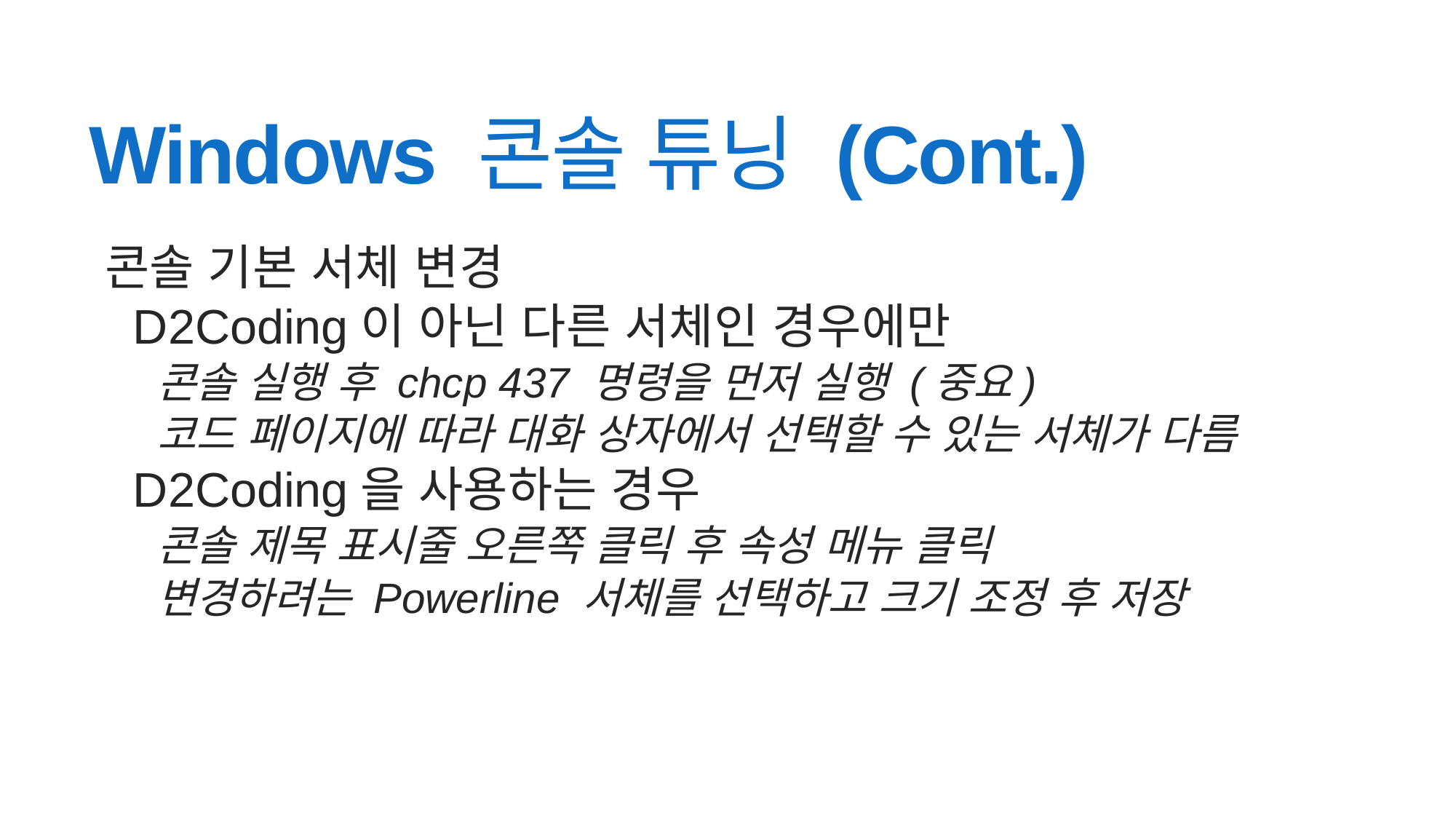

# Windows 콘솔 튜닝 (Cont.)
콘솔 기본 서체 변경
D2Coding이 아닌 다른 서체인 경우에만
콘솔 실행 후 chcp 437 명령을 먼저 실행 (중요)
코드 페이지에 따라 대화 상자에서 선택할 수 있는 서체가 다름
D2Coding을 사용하는 경우
콘솔 제목 표시줄 오른쪽 클릭 후 속성 메뉴 클릭
변경하려는 Powerline 서체를 선택하고 크기 조정 후 저장